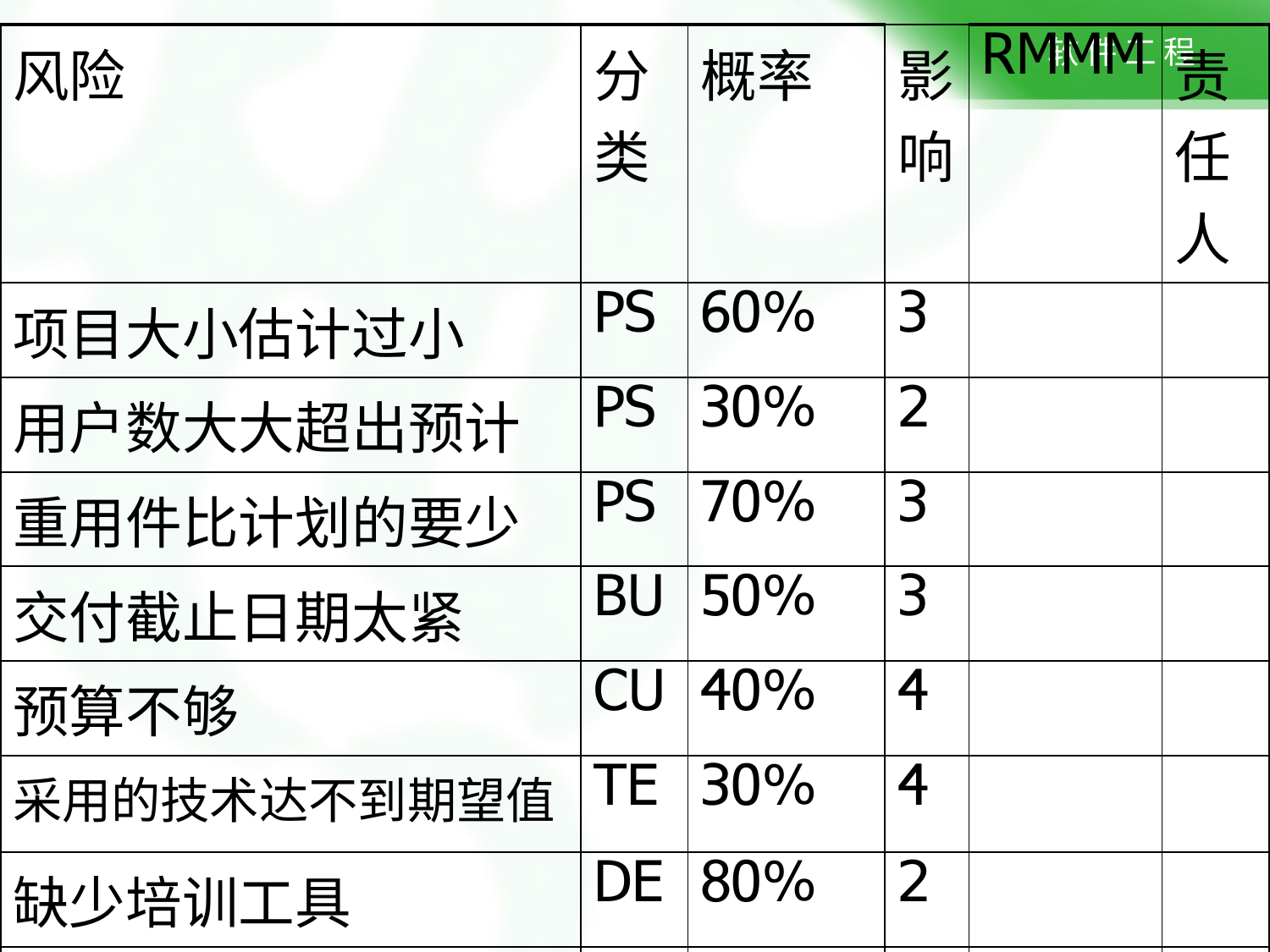

| 风险 | 分类 | 概率 | 影响 | RMMM | 责任人 |
| --- | --- | --- | --- | --- | --- |
| 项目大小估计过小 | PS | 60% | 3 |  |  |
| 用户数大大超出预计 | PS | 30% | 2 |  |  |
| 重用件比计划的要少 | PS | 70% | 3 |  |  |
| 交付截止日期太紧 | BU | 50% | 3 |  |  |
| 预算不够 | CU | 40% | 4 |  |  |
| 采用的技术达不到期望值 | TE | 30% | 4 |  |  |
| 缺少培训工具 | DE | 80% | 2 |  |  |
| 员工缺乏经验 | ST | 30% | 3 |  |  |